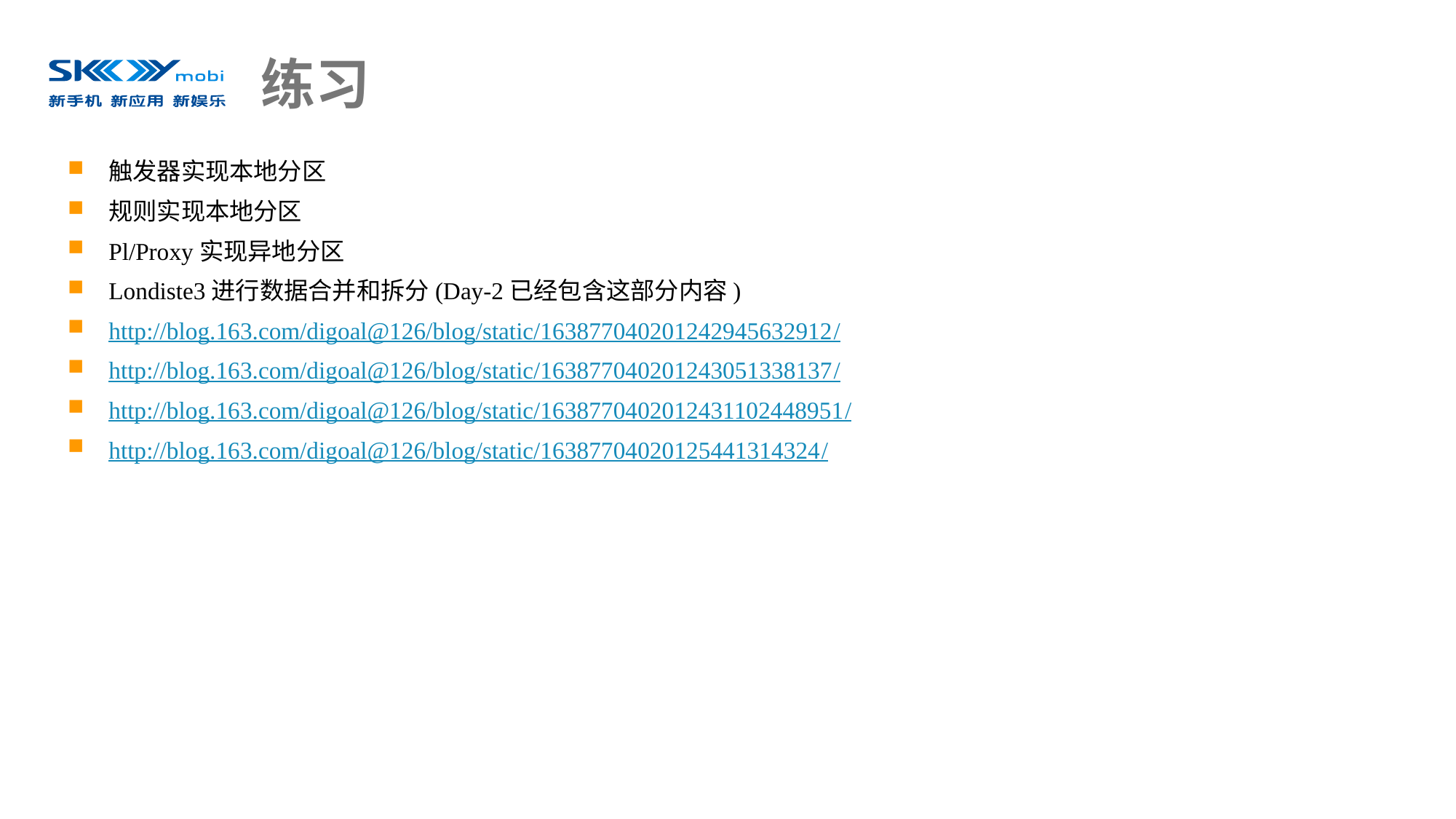

# 练习
触发器实现本地分区
规则实现本地分区
Pl/Proxy实现异地分区
Londiste3进行数据合并和拆分(Day-2已经包含这部分内容)
http://blog.163.com/digoal@126/blog/static/163877040201242945632912/
http://blog.163.com/digoal@126/blog/static/163877040201243051338137/
http://blog.163.com/digoal@126/blog/static/1638770402012431102448951/
http://blog.163.com/digoal@126/blog/static/16387704020125441314324/